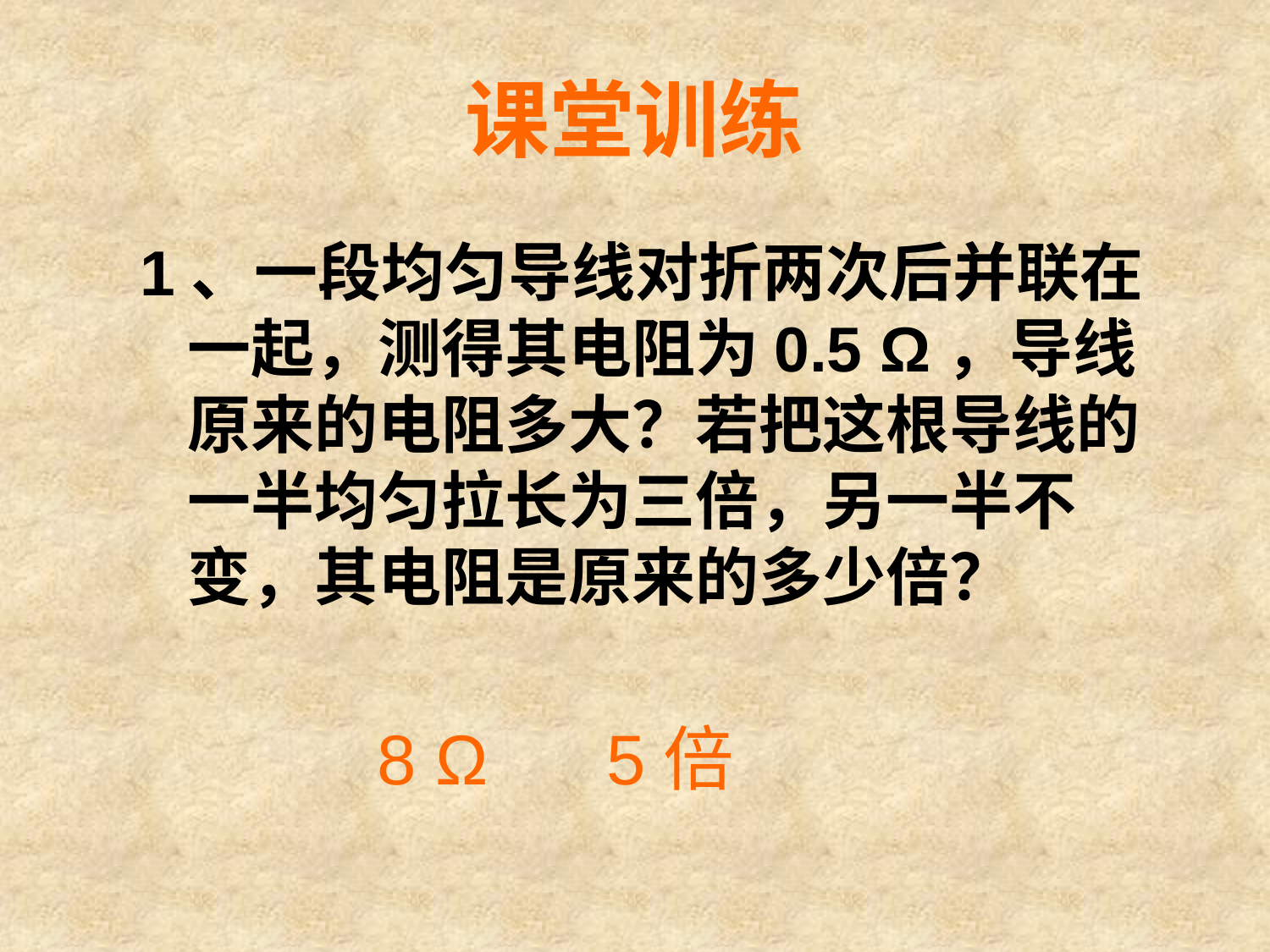

# 课堂训练
1、一段均匀导线对折两次后并联在一起，测得其电阻为0.5 Ω，导线原来的电阻多大？若把这根导线的一半均匀拉长为三倍，另一半不变，其电阻是原来的多少倍？

8 Ω      5倍